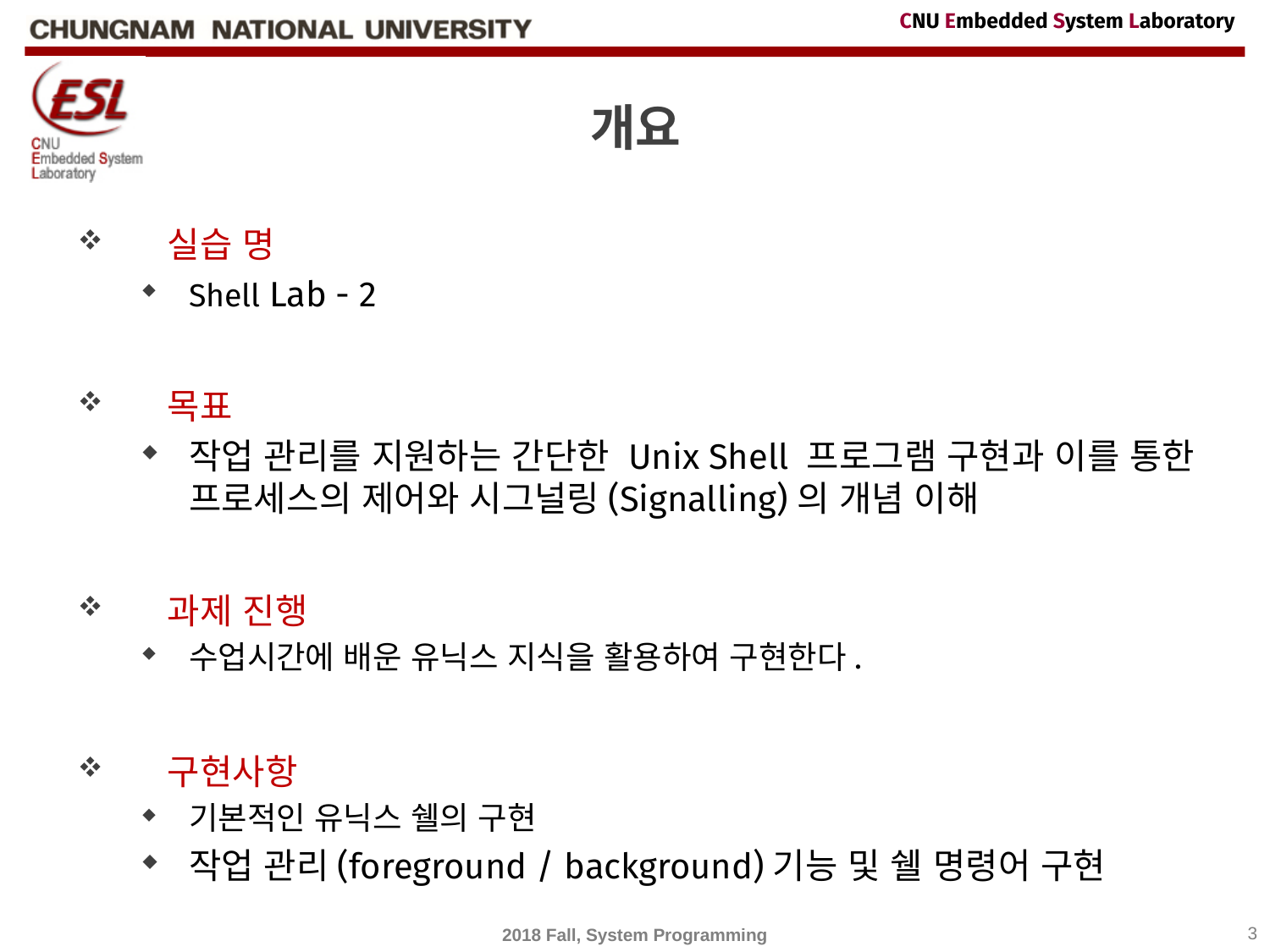

# 개요
 실습 명
Shell Lab - 2

 목표
작업 관리를 지원하는 간단한 Unix Shell 프로그램 구현과 이를 통한 프로세스의 제어와 시그널링(Signalling)의 개념 이해

 과제 진행
수업시간에 배운 유닉스 지식을 활용하여 구현한다.

 구현사항
기본적인 유닉스 쉘의 구현
작업 관리(foreground / background)기능 및 쉘 명령어 구현

2018 Fall, System Programming
3